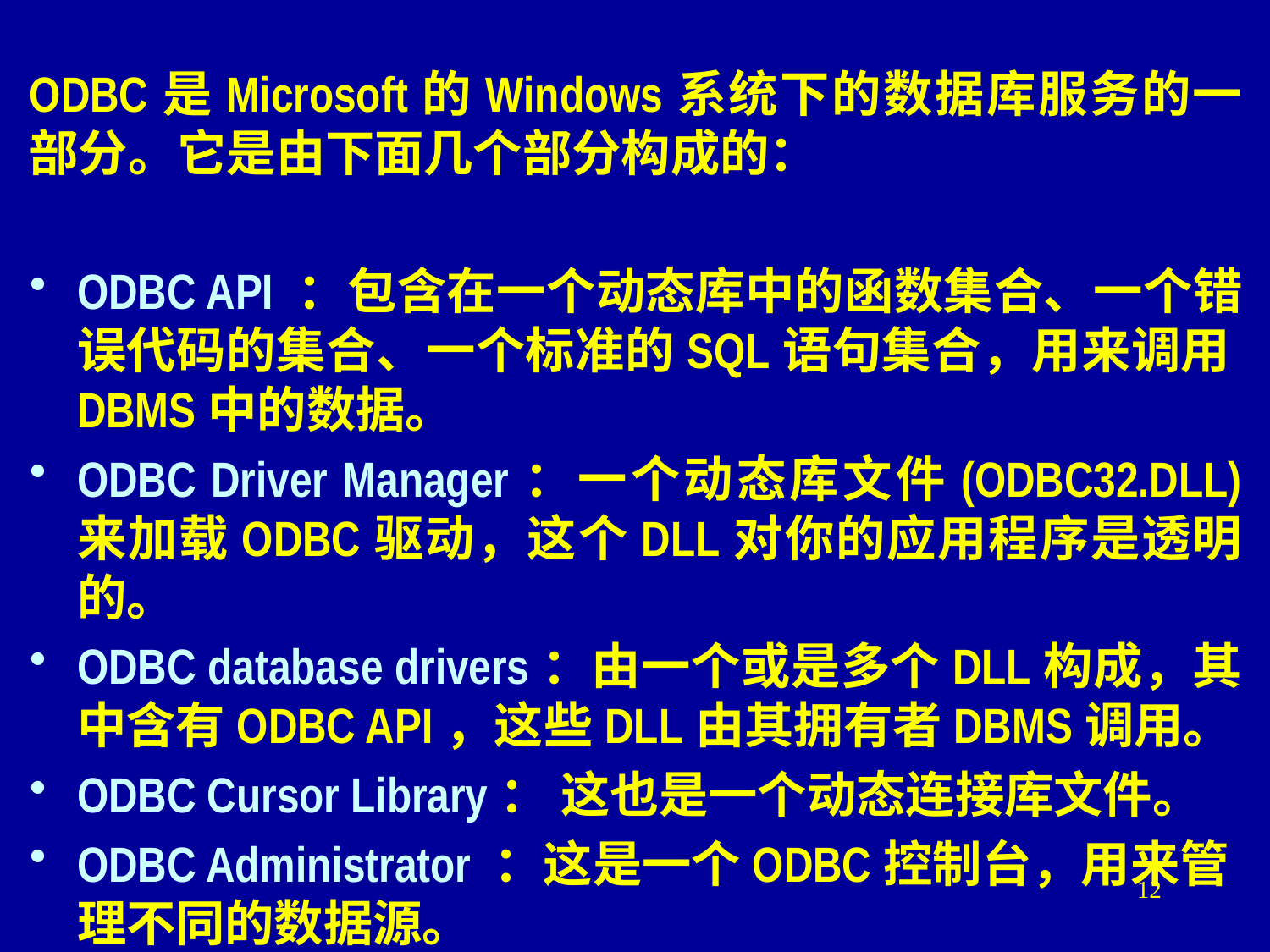

ODBC是Microsoft的Windows系统下的数据库服务的一部分。它是由下面几个部分构成的：

ODBC API ：包含在一个动态库中的函数集合、一个错误代码的集合、一个标准的SQL语句集合，用来调用DBMS中的数据。
ODBC Driver Manager：一个动态库文件(ODBC32.DLL) 来加载ODBC驱动，这个DLL对你的应用程序是透明的。
ODBC database drivers：由一个或是多个DLL构成，其中含有ODBC API，这些DLL由其拥有者DBMS调用。
ODBC Cursor Library： 这也是一个动态连接库文件。
ODBC Administrator ：这是一个ODBC控制台，用来管理不同的数据源。
12